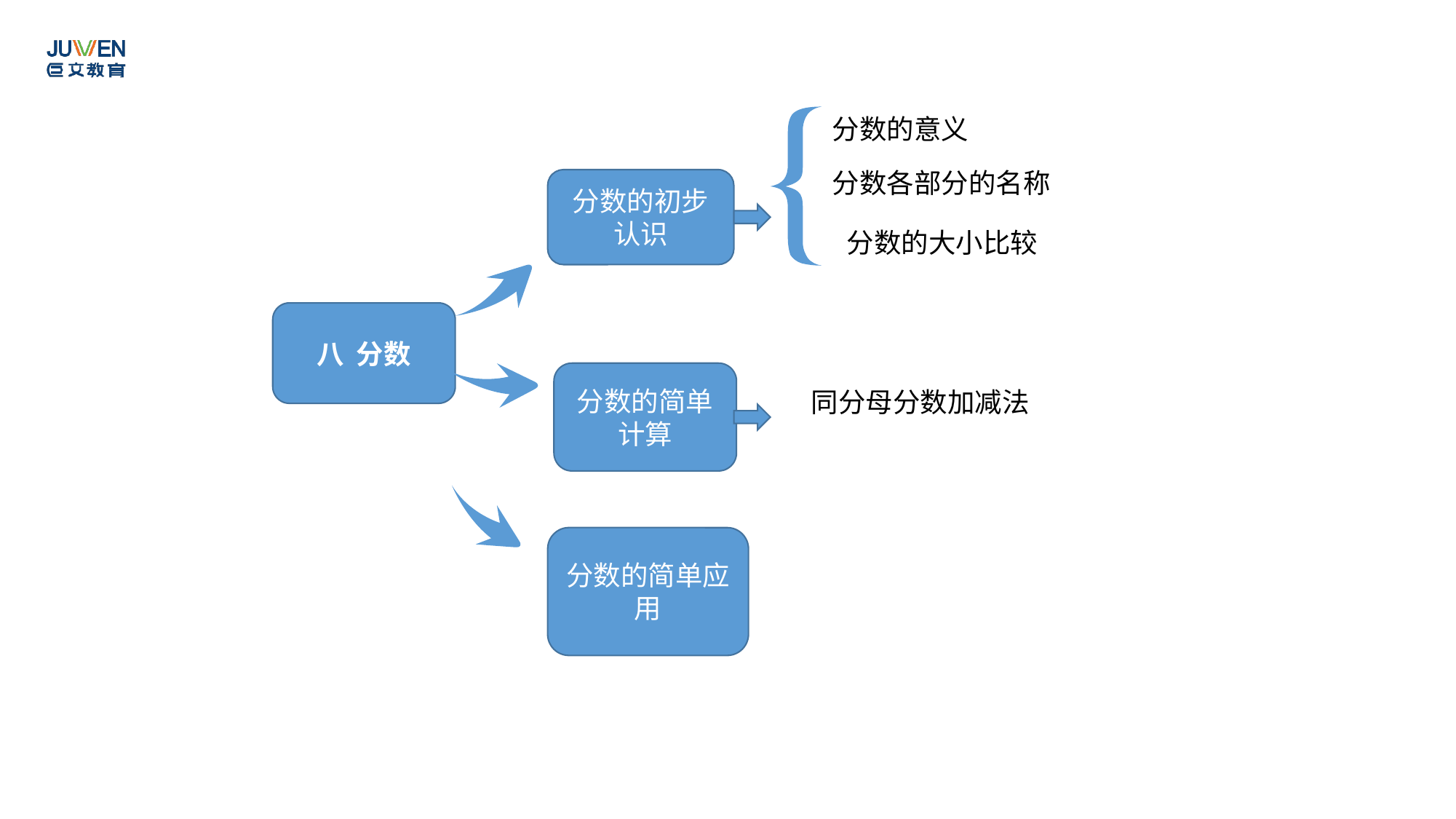

分数的意义
分数各部分的名称
分数的初步认识

分数的大小比较

八  分数

分数的简单计算
同分母分数加减法

分数的简单应用